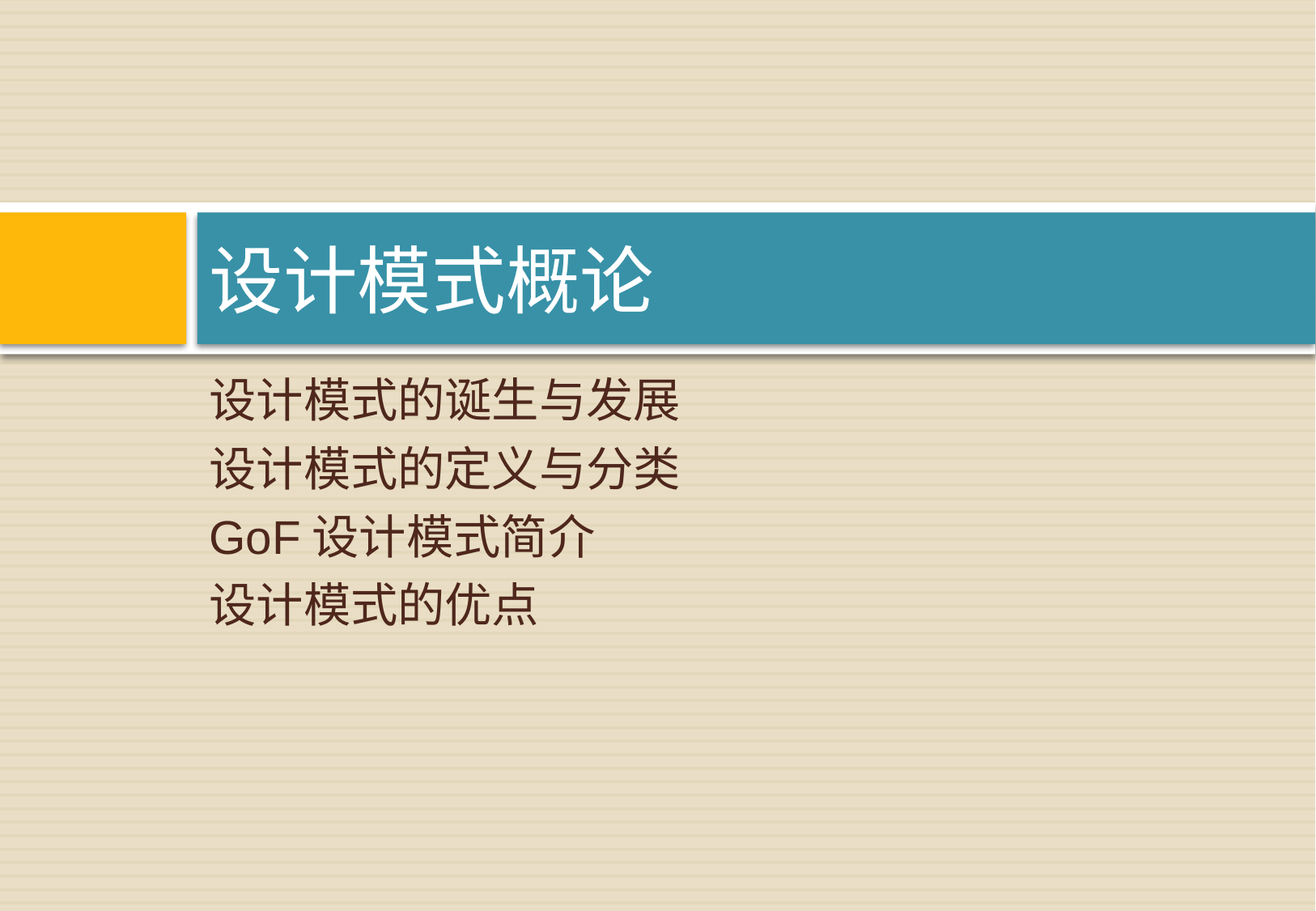

# 设计模式概论
设计模式的诞生与发展
设计模式的定义与分类
GoF设计模式简介
设计模式的优点